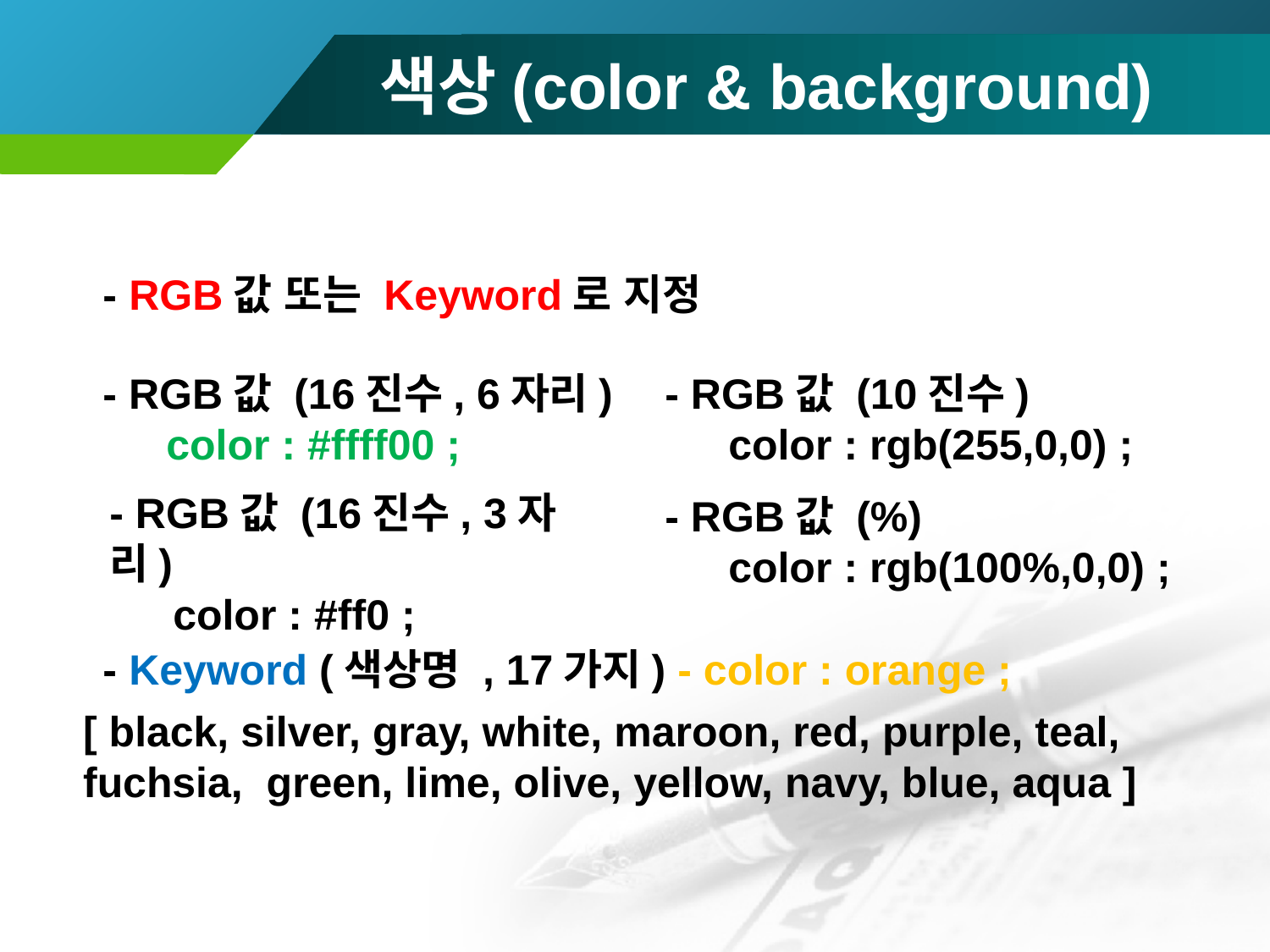

# 색상(color & background)

- RGB값 또는 Keyword로 지정
- RGB값 (10진수)
color : rgb(255,0,0) ;
- RGB값 (16진수, 6자리)
color : #ffff00 ;
- RGB값 (16진수, 3자리)
color : #ff0 ;
- RGB값 (%)
color : rgb(100%,0,0) ;
- Keyword (색상명 , 17가지) - color : orange ;
[ black, silver, gray, white, maroon, red, purple, teal, fuchsia,  green, lime, olive, yellow, navy, blue, aqua ]